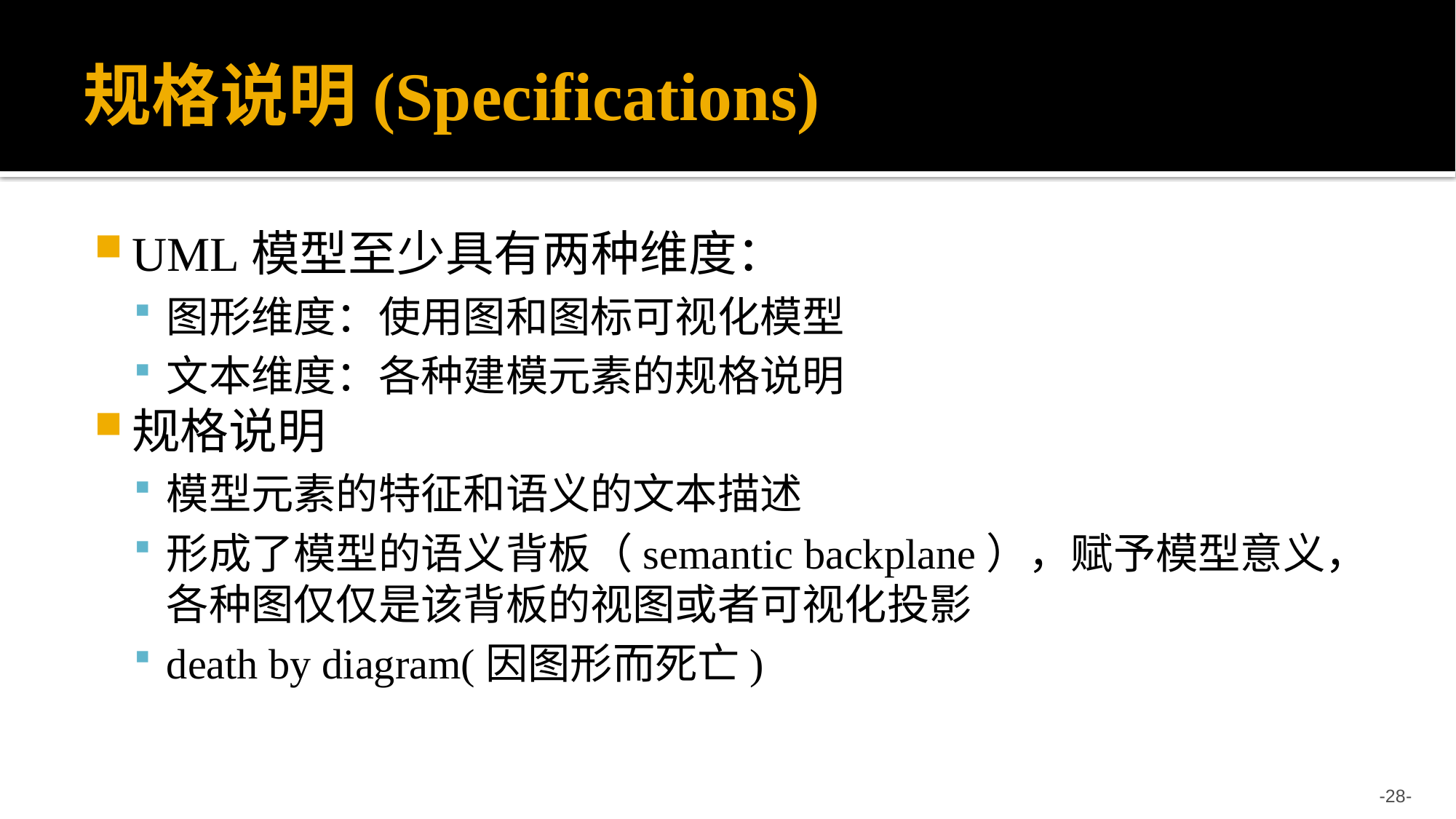

# 规格说明(Specifications)
UML模型至少具有两种维度：
图形维度：使用图和图标可视化模型
文本维度：各种建模元素的规格说明
规格说明
模型元素的特征和语义的文本描述
形成了模型的语义背板（semantic backplane），赋予模型意义，各种图仅仅是该背板的视图或者可视化投影
death by diagram(因图形而死亡)
-28-